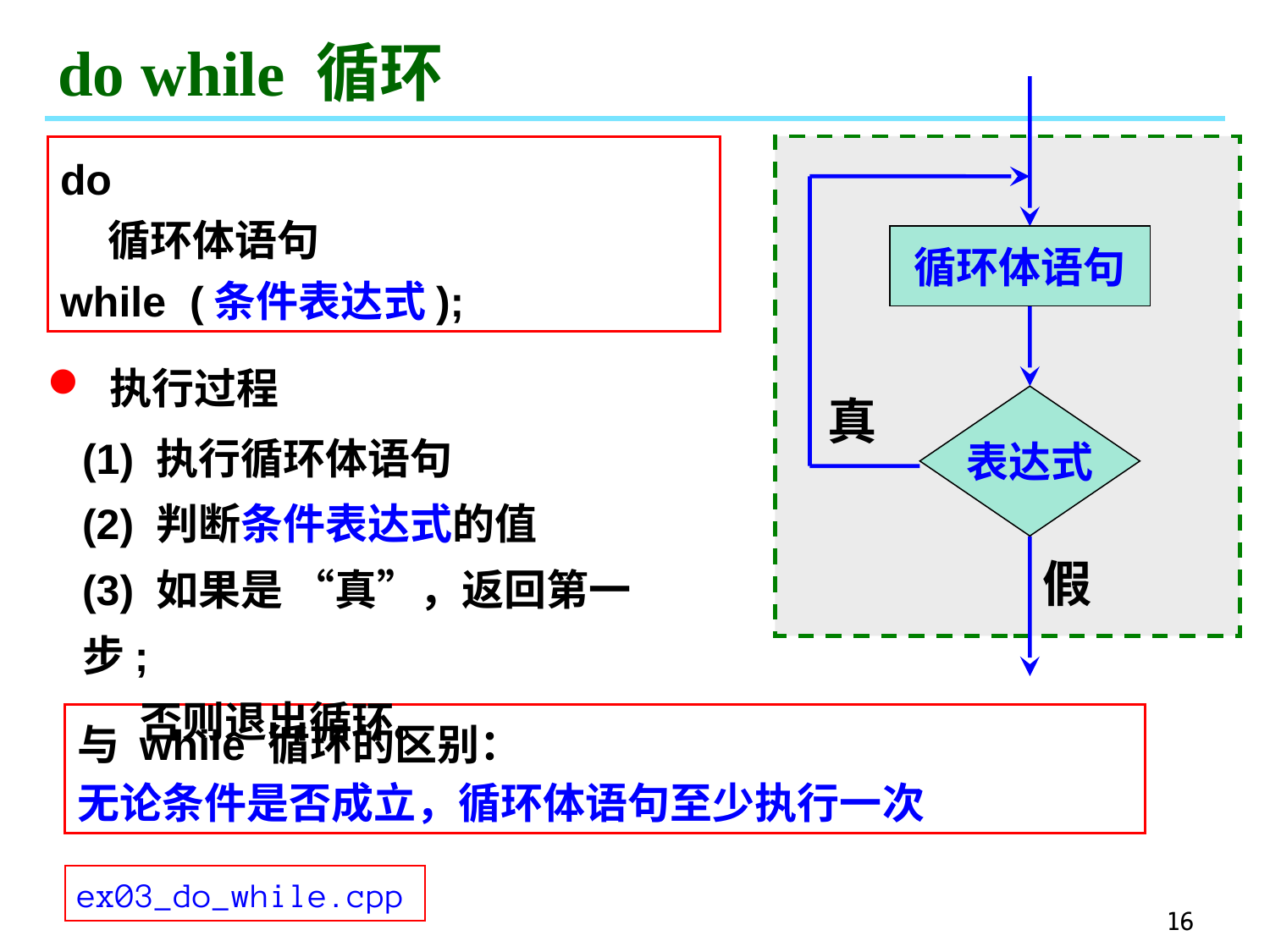

# do while 循环

do
    循环体语句
while  (条件表达式);

循环体语句

 执行过程
真
表达式
(1) 执行循环体语句
(2) 判断条件表达式的值
(3) 如果是 “真”，返回第一步;
     否则退出循环。

假
与 while 循环的区别：
无论条件是否成立，循环体语句至少执行一次
ex03_do_while.cpp
16